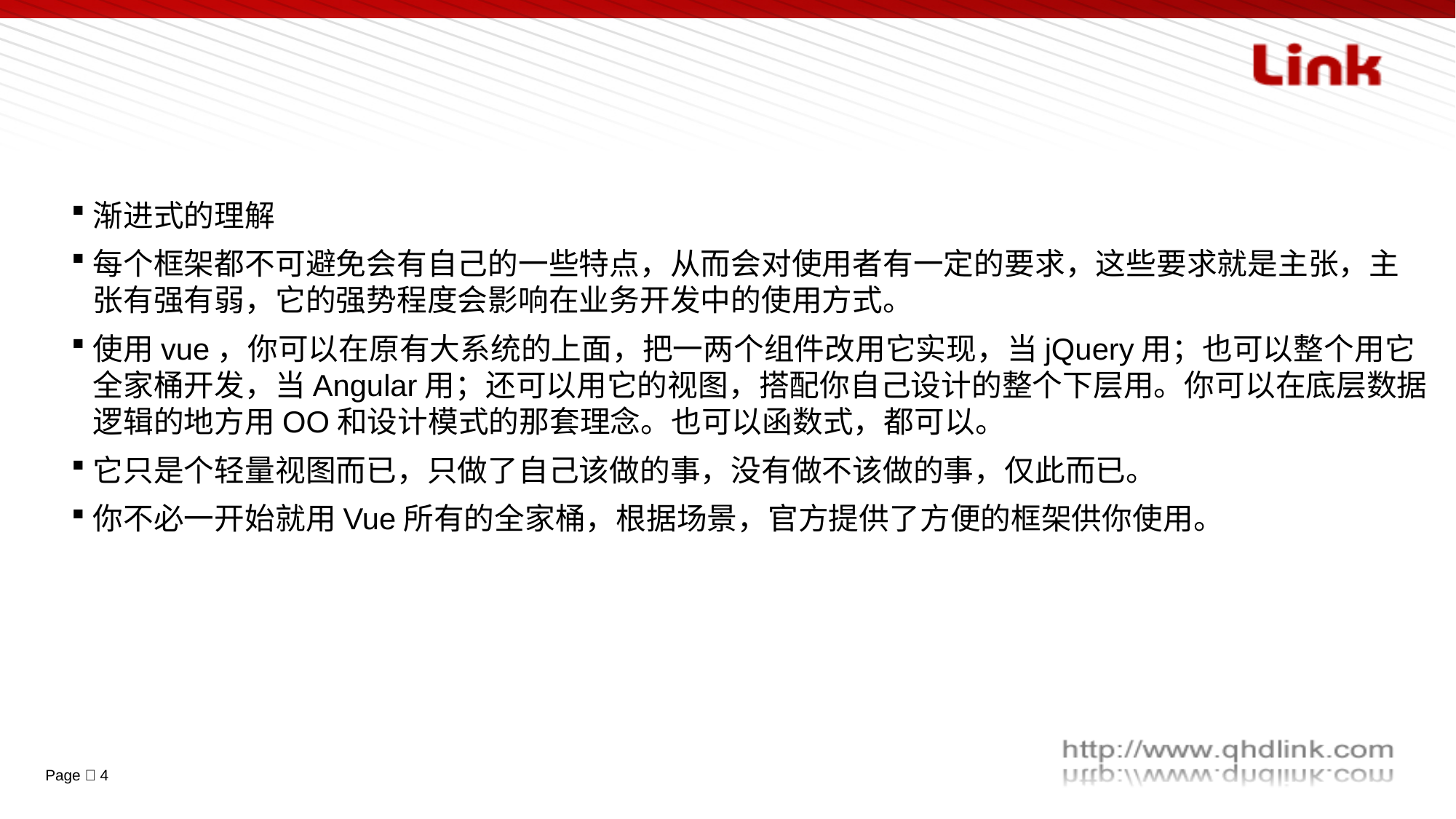

#
渐进式的理解
每个框架都不可避免会有自己的一些特点，从而会对使用者有一定的要求，这些要求就是主张，主张有强有弱，它的强势程度会影响在业务开发中的使用方式。
使用vue，你可以在原有大系统的上面，把一两个组件改用它实现，当jQuery用；也可以整个用它全家桶开发，当Angular用；还可以用它的视图，搭配你自己设计的整个下层用。你可以在底层数据逻辑的地方用OO和设计模式的那套理念。也可以函数式，都可以。
它只是个轻量视图而已，只做了自己该做的事，没有做不该做的事，仅此而已。
你不必一开始就用Vue所有的全家桶，根据场景，官方提供了方便的框架供你使用。